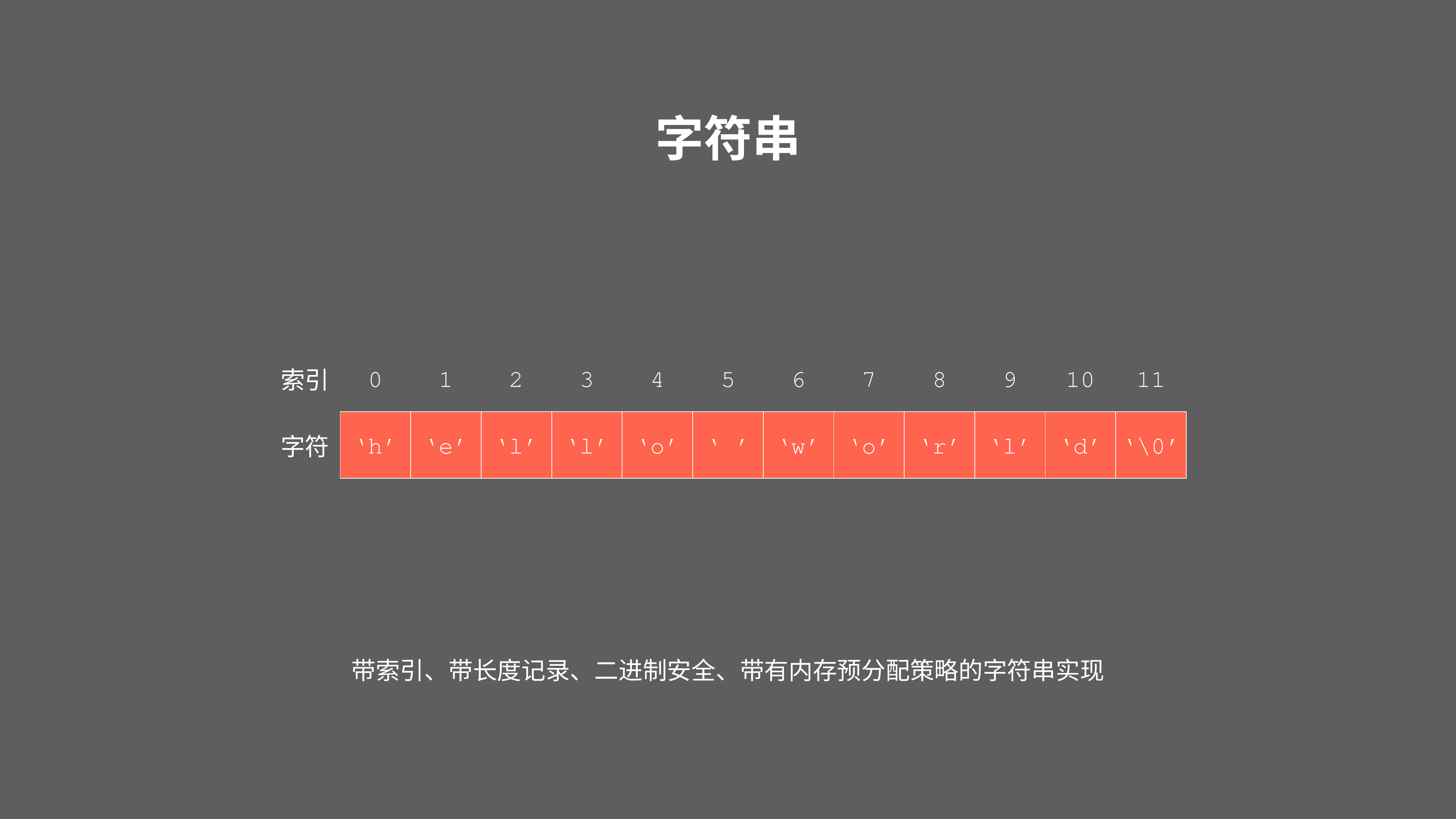

字符串
| 索引 | 0 | 1 | 2 | 3 | 4 | 5 | 6 | 7 | 8 | 9 | 10 | 11 |
| --- | --- | --- | --- | --- | --- | --- | --- | --- | --- | --- | --- | --- |
| 字符 | ‘h’ | ‘e’ | ‘l’ | ‘l’ | ‘o’ | ‘ ’ | ‘w’ | ‘o’ | ‘r’ | ‘l’ | ‘d’ | ‘\0’ |
带索引、带长度记录、二进制安全、带有内存预分配策略的字符串实现